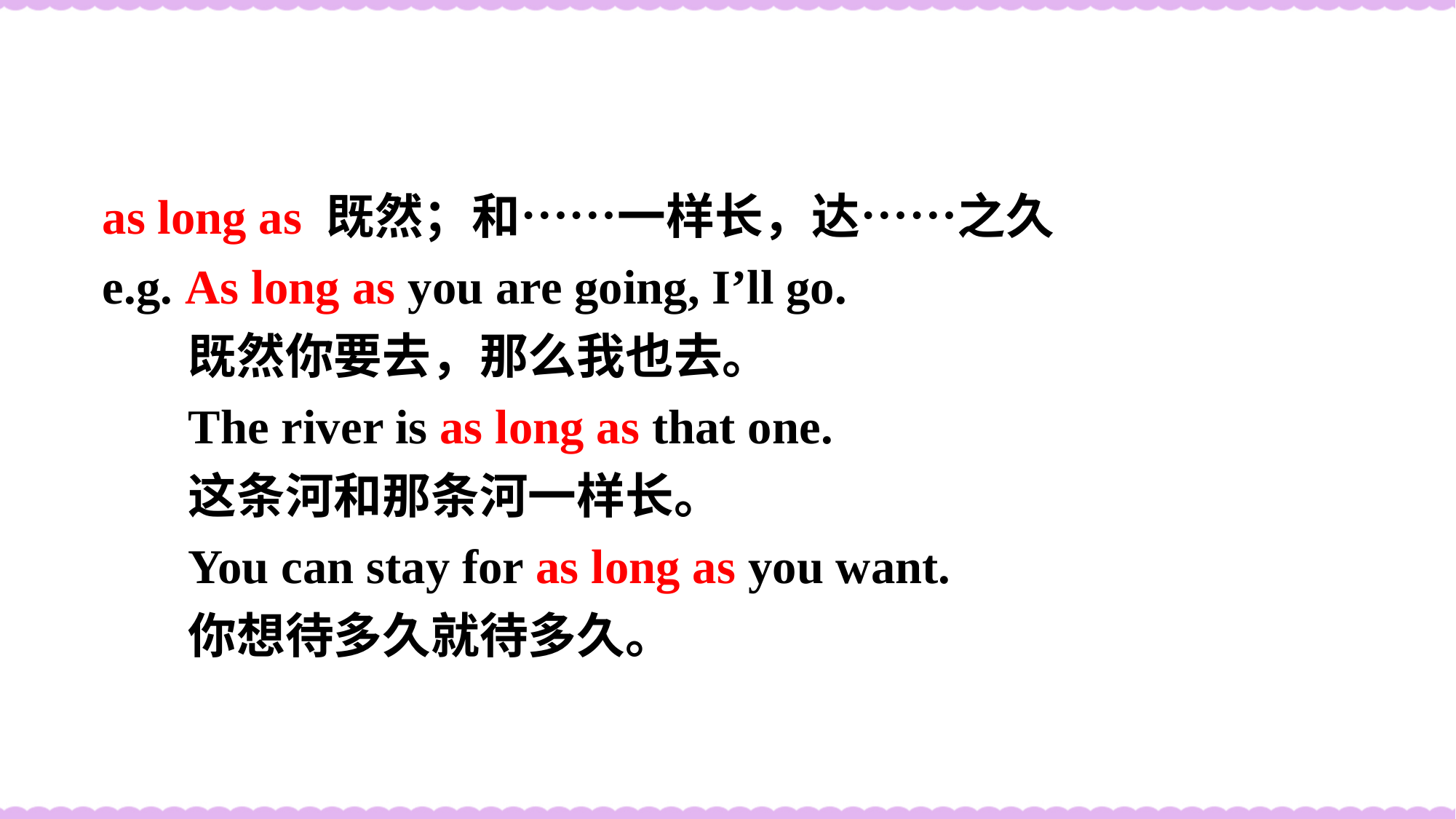

as long as 既然；和……一样长，达……之久
e.g. As long as you are going, I’ll go.
既然你要去，那么我也去。
The river is as long as that one.
这条河和那条河一样长。
You can stay for as long as you want.
你想待多久就待多久。